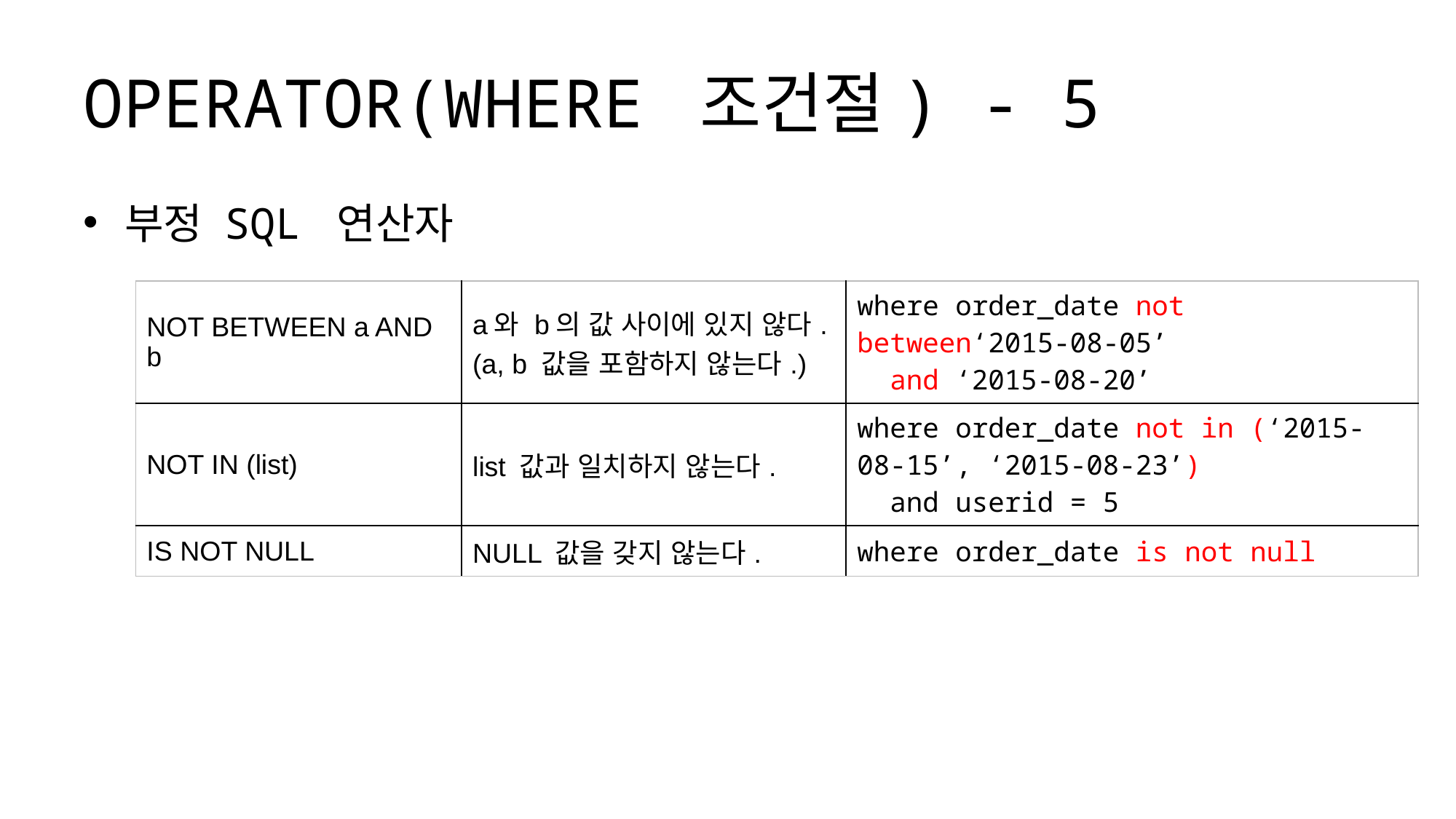

# OPERATOR(WHERE 조건절) - 5
부정 SQL 연산자

| NOT BETWEEN a AND b | a와 b의 값 사이에 있지 않다. (a, b 값을 포함하지 않는다.) | where order\_date not between‘2015-08-05’ and ‘2015-08-20’ |
| --- | --- | --- |
| NOT IN (list) | list 값과 일치하지 않는다. | where order\_date not in (‘2015-08-15’, ‘2015-08-23’) and userid = 5 |
| IS NOT NULL | NULL 값을 갖지 않는다. | where order\_date is not null |